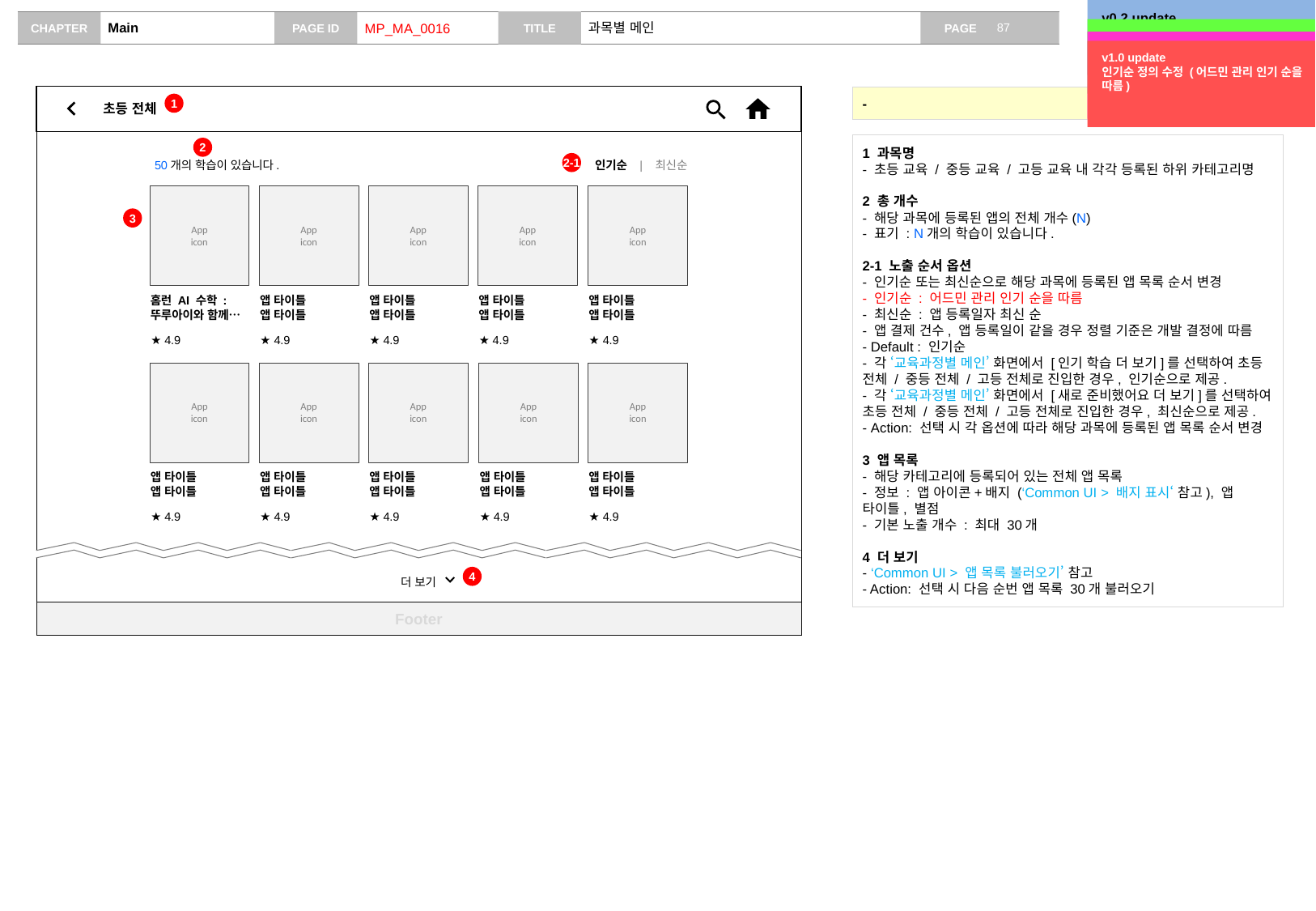

v0.2 update
로드맵 연결 삭제
# Main
MP_MA_0016
과목별 메인
v0.5 update
앱 목록 가로 목록형 컴포넌트로 통일, 2 총 개수 표기 문구 수정
v0.7 update
3 배지 정의 추가
v1.0 update
인기순 정의 수정 (어드민 관리 인기 순을 따름)

초등 전체
-
1

1 과목명
- 초등 교육 / 중등 교육 / 고등 교육 내 각각 등록된 하위 카테고리명
2 총 개수
- 해당 과목에 등록된 앱의 전체 개수(N)
- 표기 : N개의 학습이 있습니다.
2-1 노출 순서 옵션
- 인기순 또는 최신순으로 해당 과목에 등록된 앱 목록 순서 변경
- 인기순 : 어드민 관리 인기 순을 따름
- 최신순 : 앱 등록일자 최신 순
- 앱 결제 건수, 앱 등록일이 같을 경우 정렬 기준은 개발 결정에 따름
- Default : 인기순
- 각 ‘교육과정별 메인’ 화면에서 [인기 학습 더 보기]를 선택하여 초등 전체 / 중등 전체 / 고등 전체로 진입한 경우, 인기순으로 제공.
- 각 ‘교육과정별 메인’ 화면에서 [새로 준비했어요 더 보기]를 선택하여 초등 전체 / 중등 전체 / 고등 전체로 진입한 경우, 최신순으로 제공.
- Action: 선택 시 각 옵션에 따라 해당 과목에 등록된 앱 목록 순서 변경
3 앱 목록
- 해당 카테고리에 등록되어 있는 전체 앱 목록
- 정보 : 앱 아이콘+배지 (‘Common UI > 배지 표시‘ 참고), 앱 타이틀, 별점
- 기본 노출 개수 : 최대 30개

4 더 보기
- ‘Common UI > 앱 목록 불러오기’ 참고
- Action: 선택 시 다음 순번 앱 목록 30개 불러오기
2
2-1
50개의 학습이 있습니다.
인기순   |   최신순
App
icon
홈런 AI 수학 :
뚜루아이와 함께…
★ 4.9
App
icon
앱 타이틀
앱 타이틀
★ 4.9
App
icon
앱 타이틀
앱 타이틀
★ 4.9
App
icon
앱 타이틀
앱 타이틀
★ 4.9
App
icon
앱 타이틀
앱 타이틀
★ 4.9
3
App
icon
앱 타이틀
앱 타이틀
★ 4.9
App
icon
앱 타이틀
앱 타이틀

★ 4.9
App
icon
앱 타이틀
앱 타이틀
App
icon
앱 타이틀
앱 타이틀
★ 4.9
App
icon
앱 타이틀
앱 타이틀
★ 4.9
★ 4.9

더 보기

4
Footer